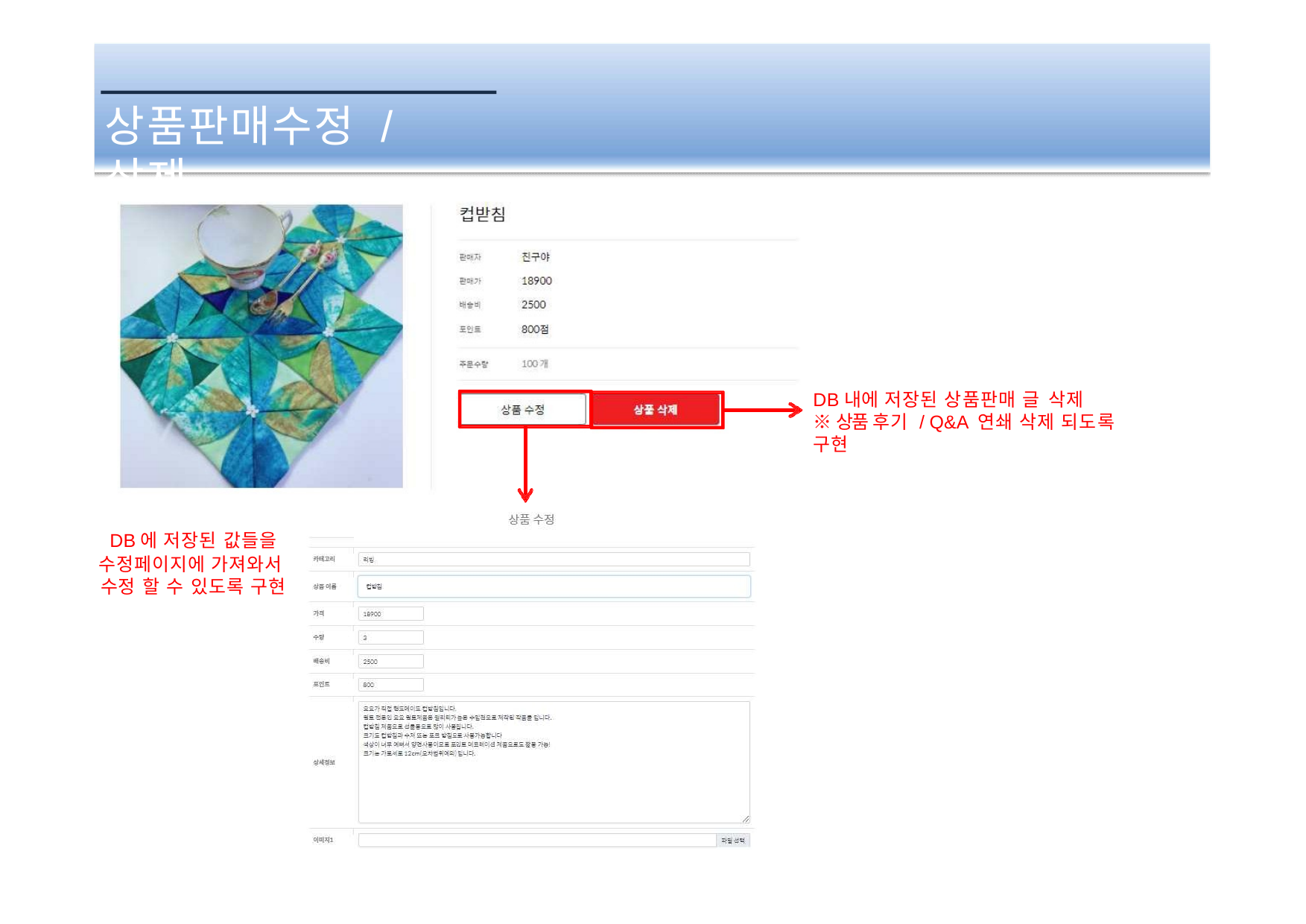

# 상품판매수정 / 삭제

DB내에 저장된 상품판매 글 삭제
※상품 후기 / Q&A 연쇄 삭제 되도록 구현

DB에 저장된 값들을
수정페이지에 가져와서  수정 할 수 있도록 구현